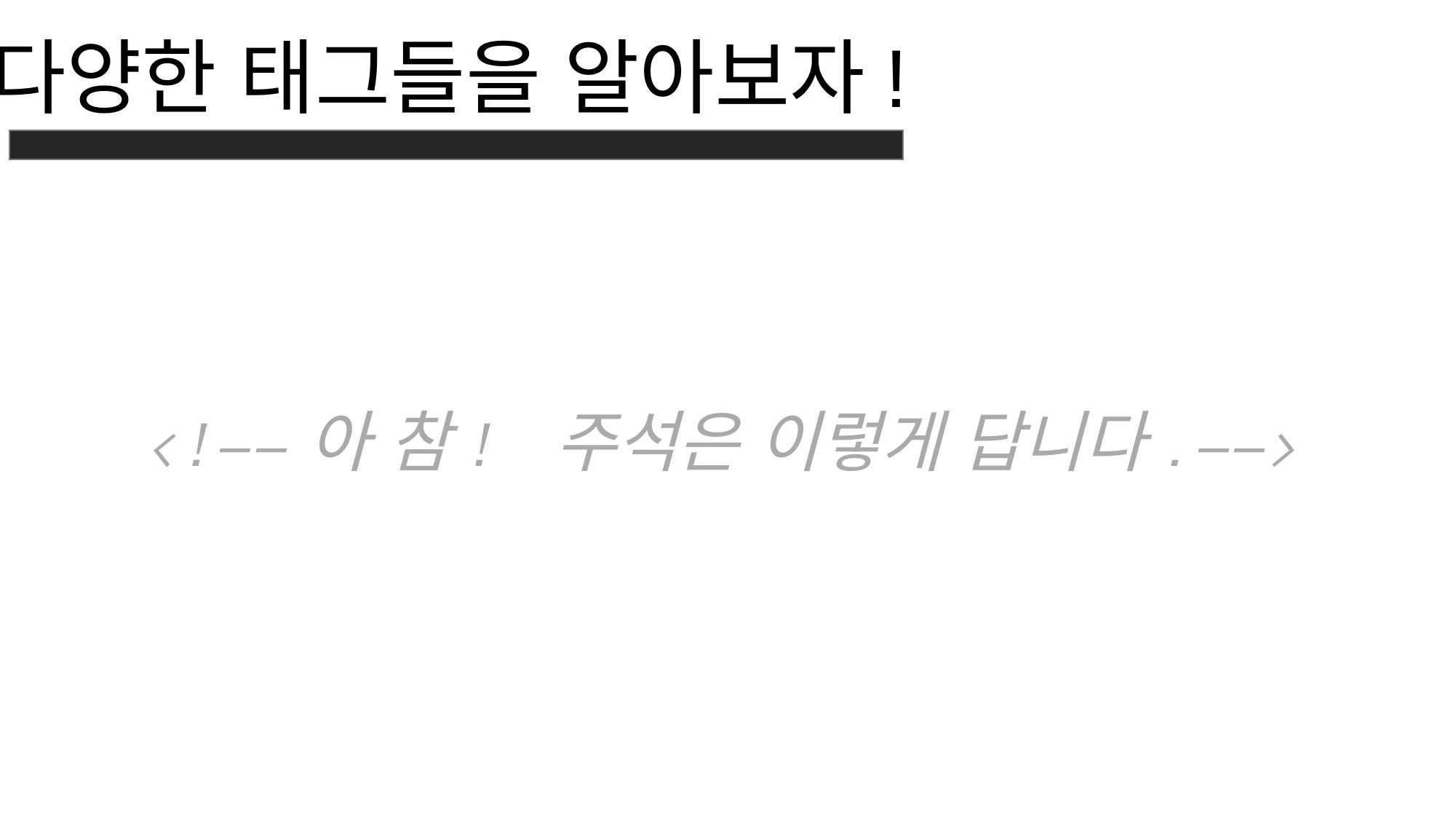

다양한 태그들을 알아보자!

<!--아 참! 주석은 이렇게 답니다.-->